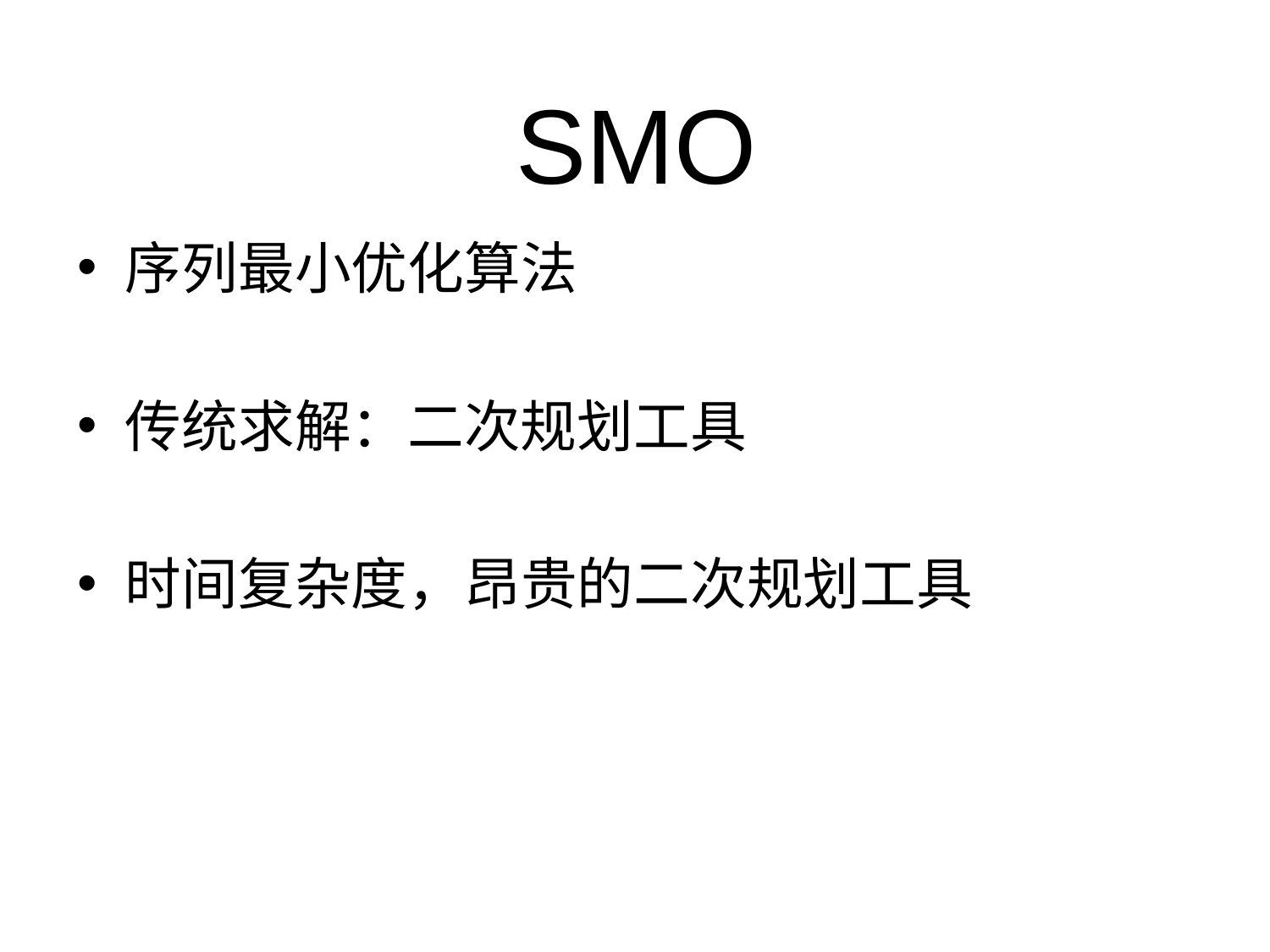

# SMO
序列最小优化算法

传统求解：二次规划工具

时间复杂度，昂贵的二次规划工具